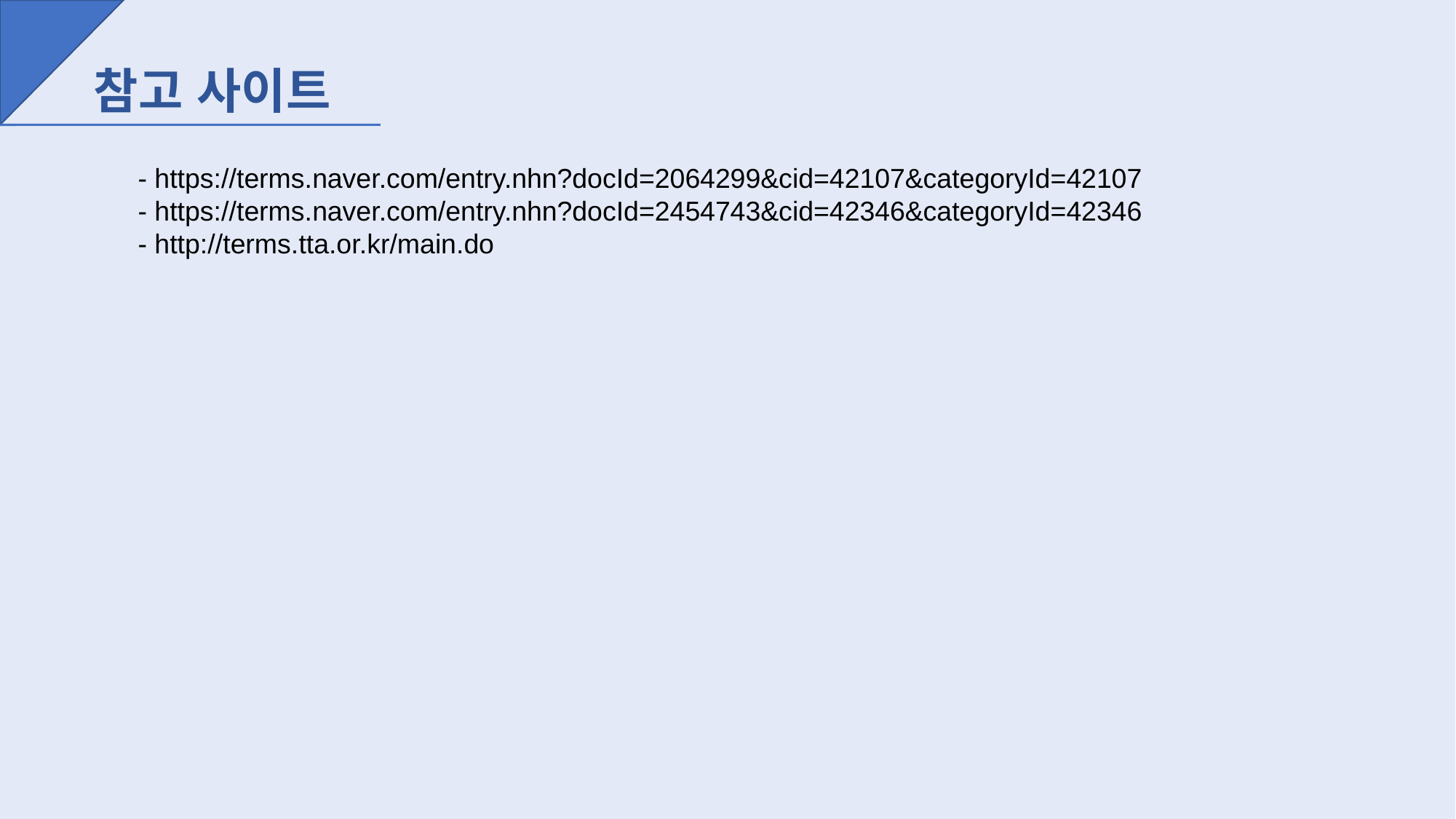

참고 사이트
- https://terms.naver.com/entry.nhn?docId=2064299&cid=42107&categoryId=42107
- https://terms.naver.com/entry.nhn?docId=2454743&cid=42346&categoryId=42346
- http://terms.tta.or.kr/main.do